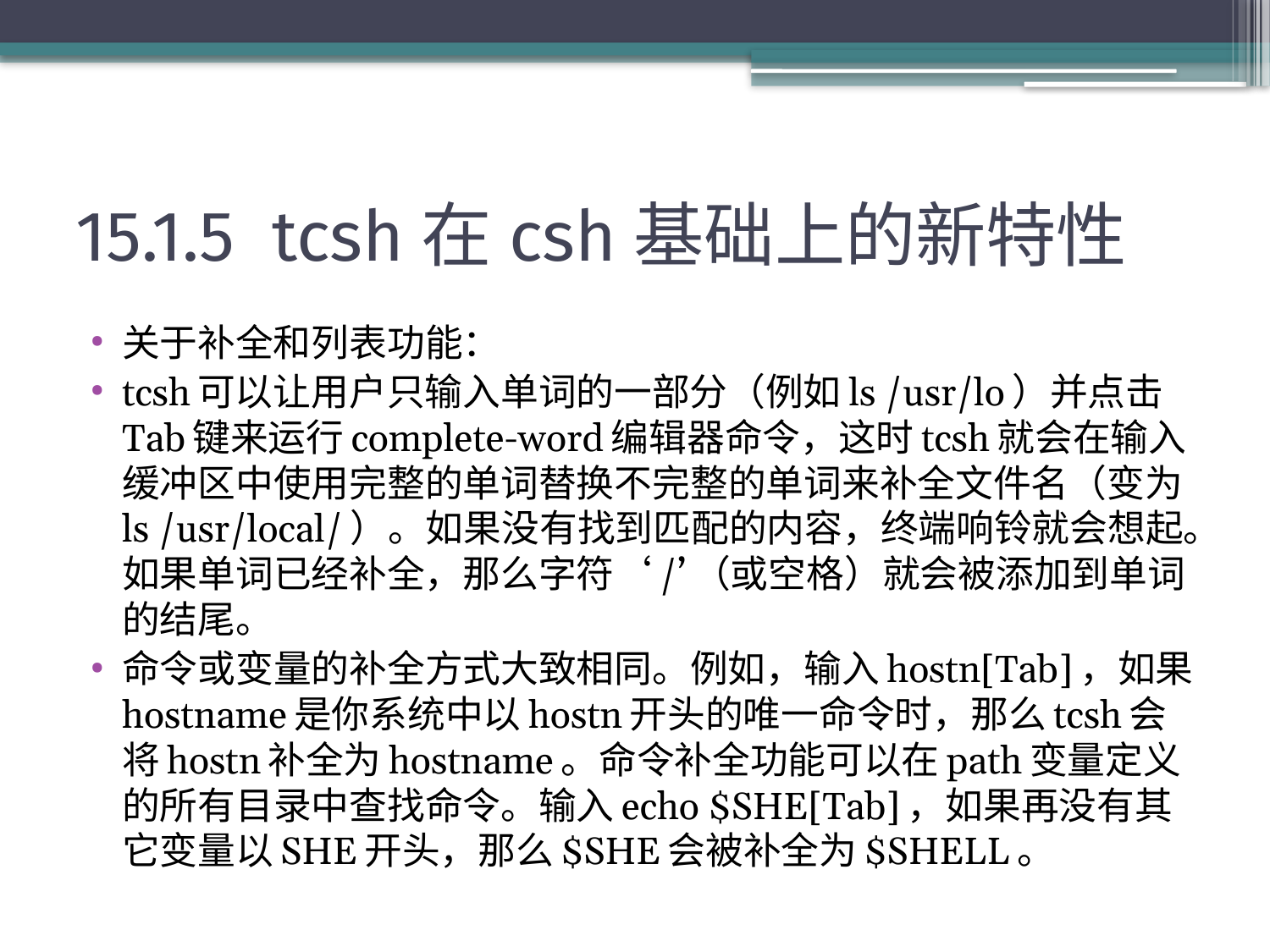

# 15.1.5  tcsh在csh基础上的新特性
关于补全和列表功能：
tcsh可以让用户只输入单词的一部分（例如ls /usr/lo）并点击Tab键来运行complete-word编辑器命令，这时tcsh就会在输入缓冲区中使用完整的单词替换不完整的单词来补全文件名（变为ls /usr/local/）。如果没有找到匹配的内容，终端响铃就会想起。如果单词已经补全，那么字符‘/’（或空格）就会被添加到单词的结尾。
命令或变量的补全方式大致相同。例如，输入hostn[Tab]，如果hostname是你系统中以hostn开头的唯一命令时，那么tcsh会将hostn补全为hostname。命令补全功能可以在path变量定义的所有目录中查找命令。输入echo $SHE[Tab]，如果再没有其它变量以SHE开头，那么$SHE会被补全为$SHELL。